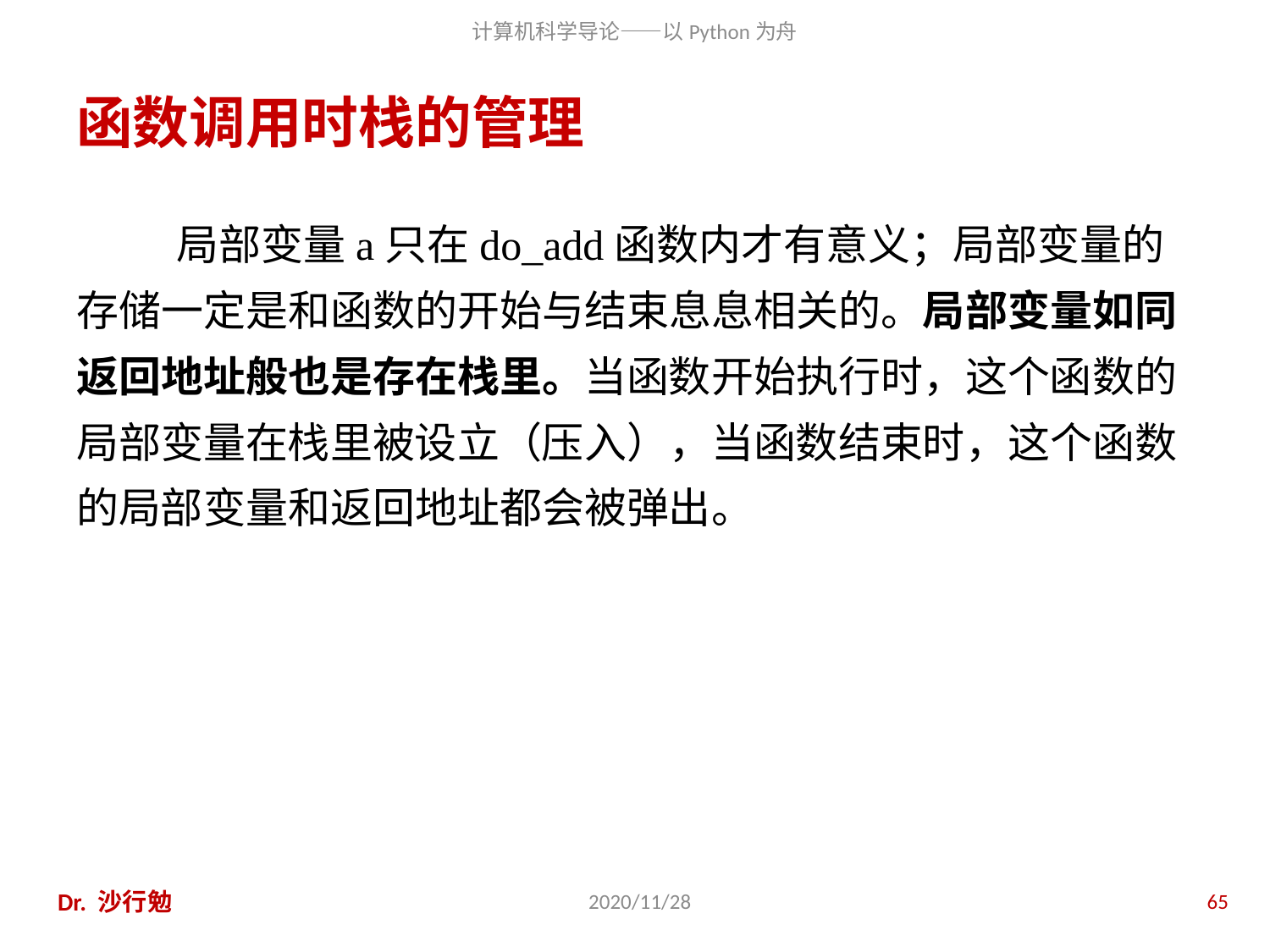

# 函数调用时栈的管理
局部变量a只在do_add函数内才有意义；局部变量的存储一定是和函数的开始与结束息息相关的。局部变量如同返回地址般也是存在栈里。当函数开始执行时，这个函数的局部变量在栈里被设立（压入），当函数结束时，这个函数的局部变量和返回地址都会被弹出。
Dr. 沙行勉
2020/11/28
65